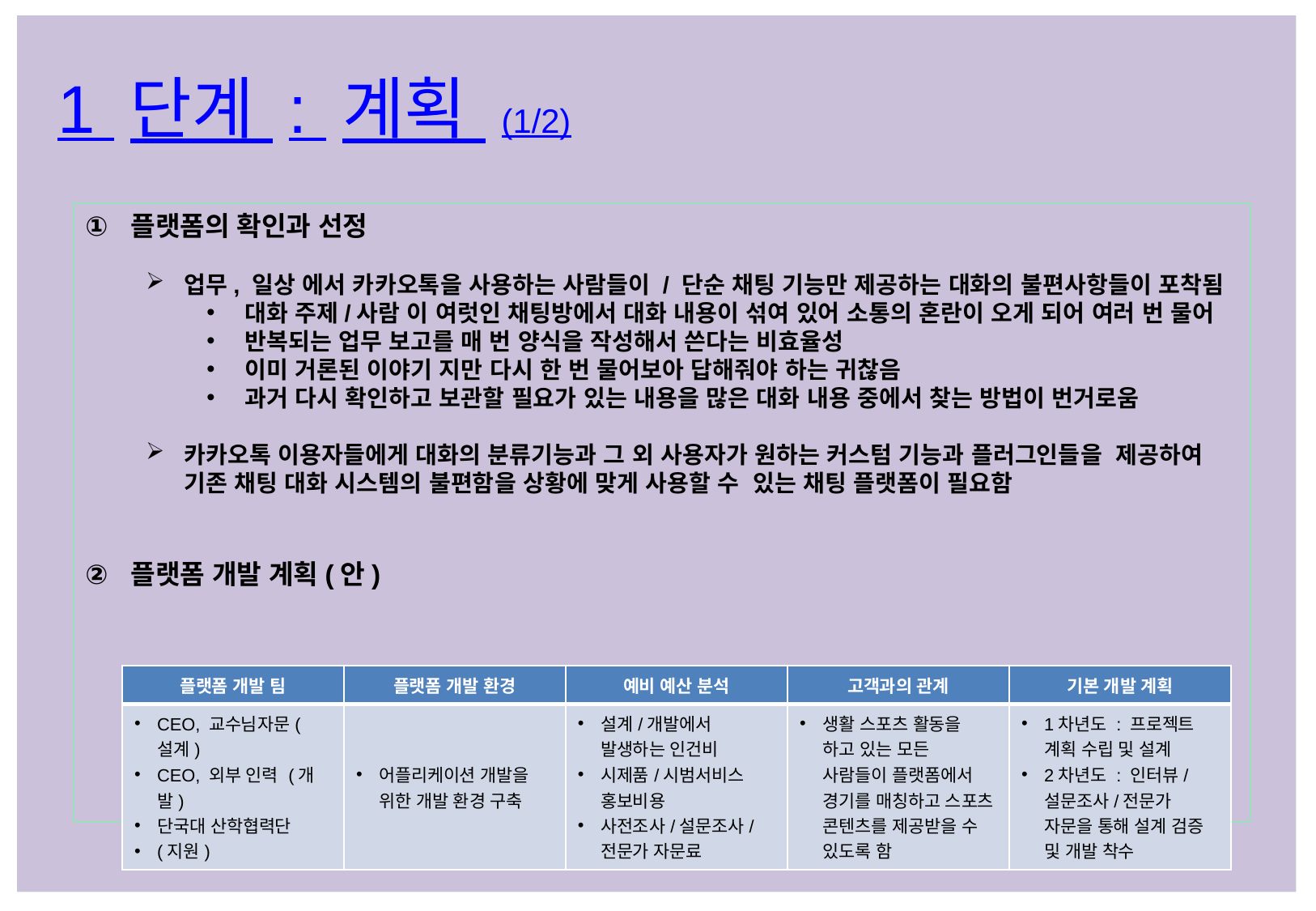

1 단계 : 계획 (1/2)
플랫폼의 확인과 선정

업무, 일상 에서 카카오톡을 사용하는 사람들이 / 단순 채팅 기능만 제공하는 대화의 불편사항들이 포착됨
대화 주제/사람 이 여럿인 채팅방에서 대화 내용이 섞여 있어 소통의 혼란이 오게 되어 여러 번 물어
반복되는 업무 보고를 매 번 양식을 작성해서 쓴다는 비효율성
이미 거론된 이야기 지만 다시 한 번 물어보아 답해줘야 하는 귀찮음
과거 다시 확인하고 보관할 필요가 있는 내용을 많은 대화 내용 중에서 찾는 방법이 번거로움

카카오톡 이용자들에게 대화의 분류기능과 그 외 사용자가 원하는 커스텀 기능과 플러그인들을  제공하여 기존 채팅 대화 시스템의 불편함을 상황에 맞게 사용할 수  있는 채팅 플랫폼이 필요함

플랫폼 개발 계획(안)

| 플랫폼 개발 팀 | 플랫폼 개발 환경 | 예비 예산 분석 | 고객과의 관계 | 기본 개발 계획 |
| --- | --- | --- | --- | --- |
| CEO, 교수님자문(설계) CEO, 외부 인력 (개발) 단국대 산학협력단 (지원) | 어플리케이션 개발을 위한 개발 환경 구축 | 설계/개발에서 발생하는 인건비 시제품/시범서비스 홍보비용 사전조사/설문조사/전문가 자문료 | 생활 스포츠 활동을 하고 있는 모든 사람들이 플랫폼에서 경기를 매칭하고 스포츠 콘텐츠를 제공받을 수 있도록 함 | 1차년도 : 프로젝트 계획 수립 및 설계 2차년도 : 인터뷰/설문조사/전문가 자문을 통해 설계 검증 및 개발 착수 |